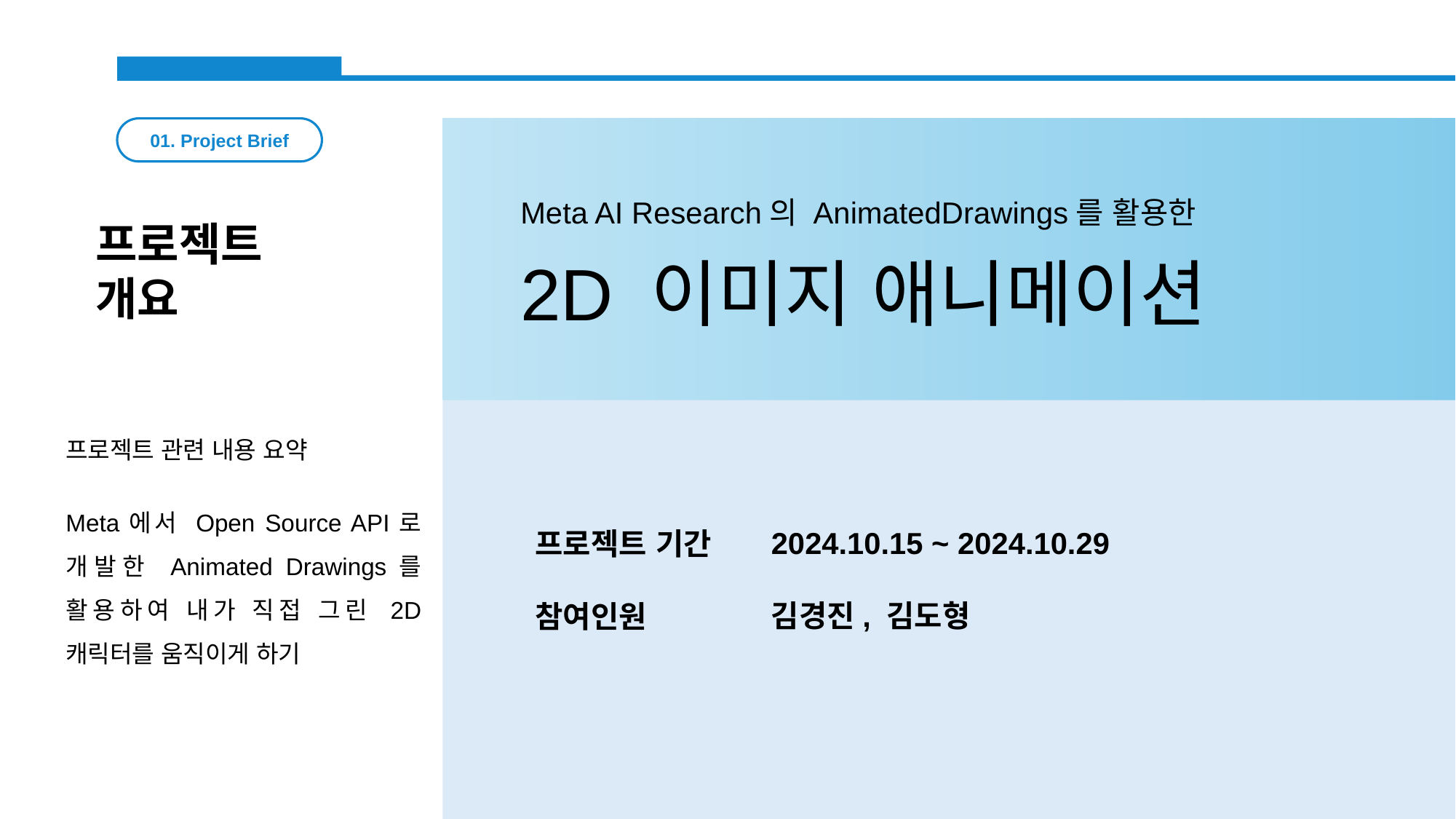

01. Project Brief

Meta AI Research의 AnimatedDrawings를 활용한

2D 이미지 애니메이션
프로젝트
개요
프로젝트 관련 내용 요약

Meta에서 Open Source API로 개발한 Animated Drawings를 활용하여 내가 직접 그린 2D 캐릭터를 움직이게 하기

2024.10.15 ~ 2024.10.29

김경진, 김도형
프로젝트 기간

참여인원